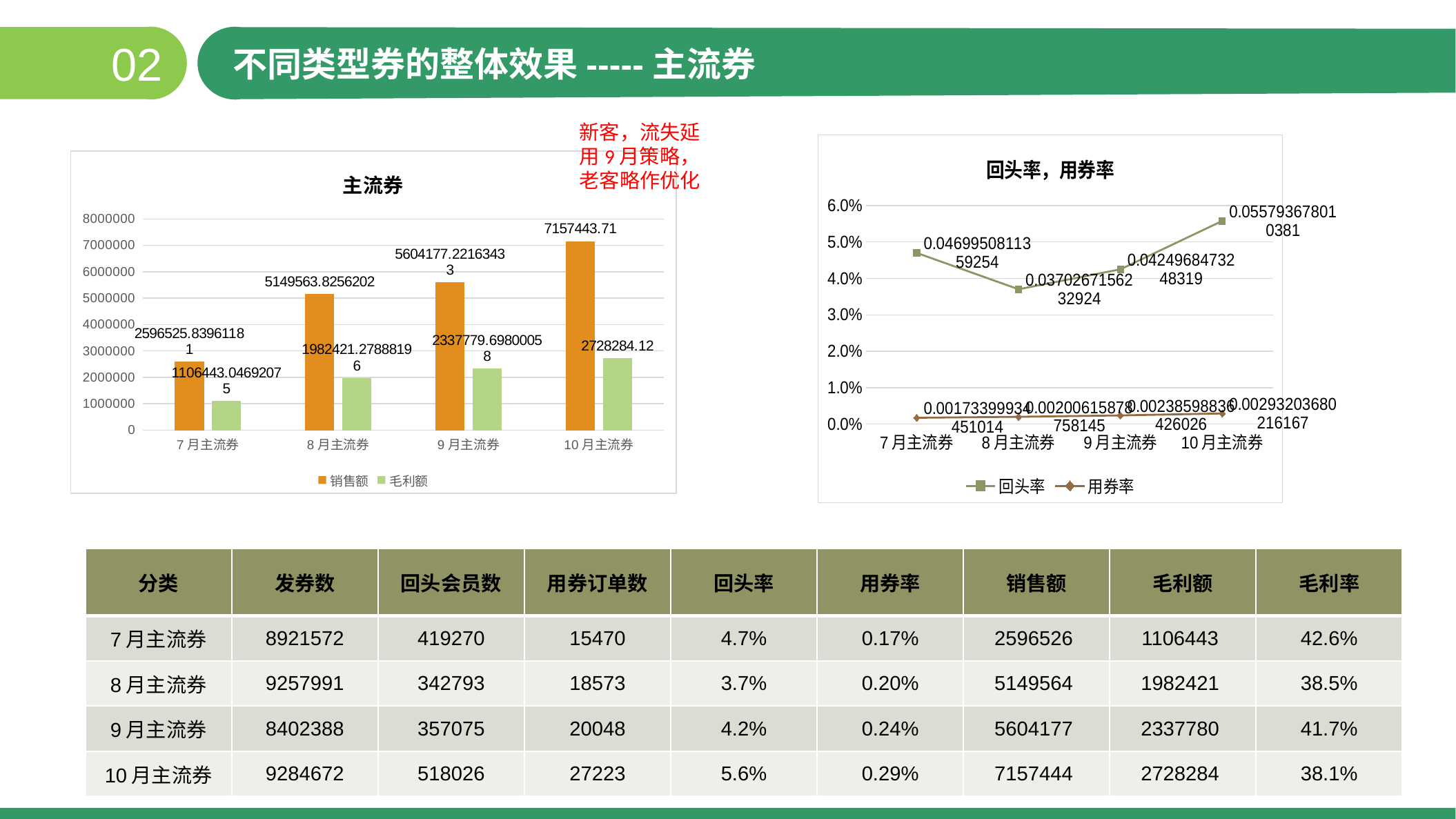

02
不同类型券的整体效果-----主流券
新客，流失延用9月策略，老客略作优化

### Chart: 回头率，用券率

| Category | 回头率 | 用券率 |
|---|---|---|
| 7月主流券 | 0.0469950811359254 | 0.00173399934451014 |
| 8月主流券 | 0.0370267156232924 | 0.00200615878758145 |
| 9月主流券 | 0.0424968473248319 | 0.00238598836426026 |
| 10月主流券 | 0.055793678010381 | 0.00293203680216167 |

### Chart: 主流券

| Category | 销售额 | 毛利额 |
|---|---|---|
| 7月主流券 | 2596525.83961181 | 1106443.04692075 |
| 8月主流券 | 5149563.8256202 | 1982421.27888196 |
| 9月主流券 | 5604177.22163433 | 2337779.69800058 |
| 10月主流券 | 7157443.71 | 2728284.12 |
| 分类 | 发券数 | 回头会员数 | 用券订单数 | 回头率 | 用券率 | 销售额 | 毛利额 | 毛利率 |
| --- | --- | --- | --- | --- | --- | --- | --- | --- |
| 7月主流券 | 8921572 | 419270 | 15470 | 4.7% | 0.17% | 2596526 | 1106443 | 42.6% |
| 8月主流券 | 9257991 | 342793 | 18573 | 3.7% | 0.20% | 5149564 | 1982421 | 38.5% |
| 9月主流券 | 8402388 | 357075 | 20048 | 4.2% | 0.24% | 5604177 | 2337780 | 41.7% |
| 10月主流券 | 9284672 | 518026 | 27223 | 5.6% | 0.29% | 7157444 | 2728284 | 38.1% |